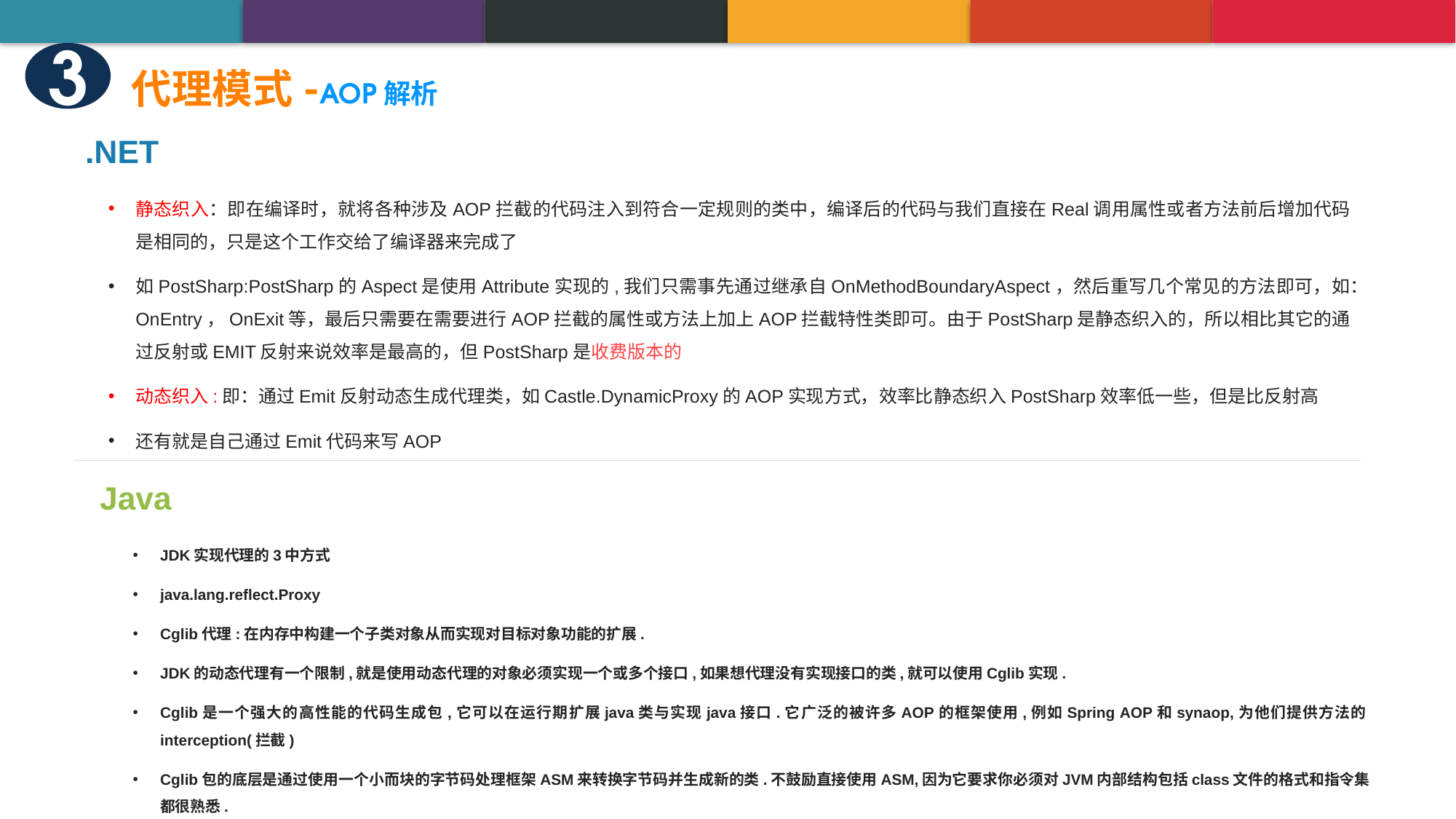

3
代理模式-AOP解析
.NET
静态织入：即在编译时，就将各种涉及AOP拦截的代码注入到符合一定规则的类中，编译后的代码与我们直接在Real调用属性或者方法前后增加代码是相同的，只是这个工作交给了编译器来完成了
如PostSharp:PostSharp的Aspect是使用Attribute实现的,我们只需事先通过继承自OnMethodBoundaryAspect，然后重写几个常见的方法即可，如：OnEntry，OnExit等，最后只需要在需要进行AOP拦截的属性或方法上加上AOP拦截特性类即可。由于PostSharp是静态织入的，所以相比其它的通过反射或EMIT反射来说效率是最高的，但PostSharp是收费版本的
动态织入:即：通过Emit反射动态生成代理类，如Castle.DynamicProxy的AOP实现方式，效率比静态织入PostSharp效率低一些，但是比反射高
还有就是自己通过Emit代码来写AOP
Java
JDK实现代理的3中方式
java.lang.reflect.Proxy
Cglib代理:在内存中构建一个子类对象从而实现对目标对象功能的扩展.
JDK的动态代理有一个限制,就是使用动态代理的对象必须实现一个或多个接口,如果想代理没有实现接口的类,就可以使用Cglib实现.
Cglib是一个强大的高性能的代码生成包,它可以在运行期扩展java类与实现java接口.它广泛的被许多AOP的框架使用,例如Spring AOP和synaop,为他们提供方法的interception(拦截)
Cglib包的底层是通过使用一个小而块的字节码处理框架ASM来转换字节码并生成新的类.不鼓励直接使用ASM,因为它要求你必须对JVM内部结构包括class文件的格式和指令集都很熟悉.